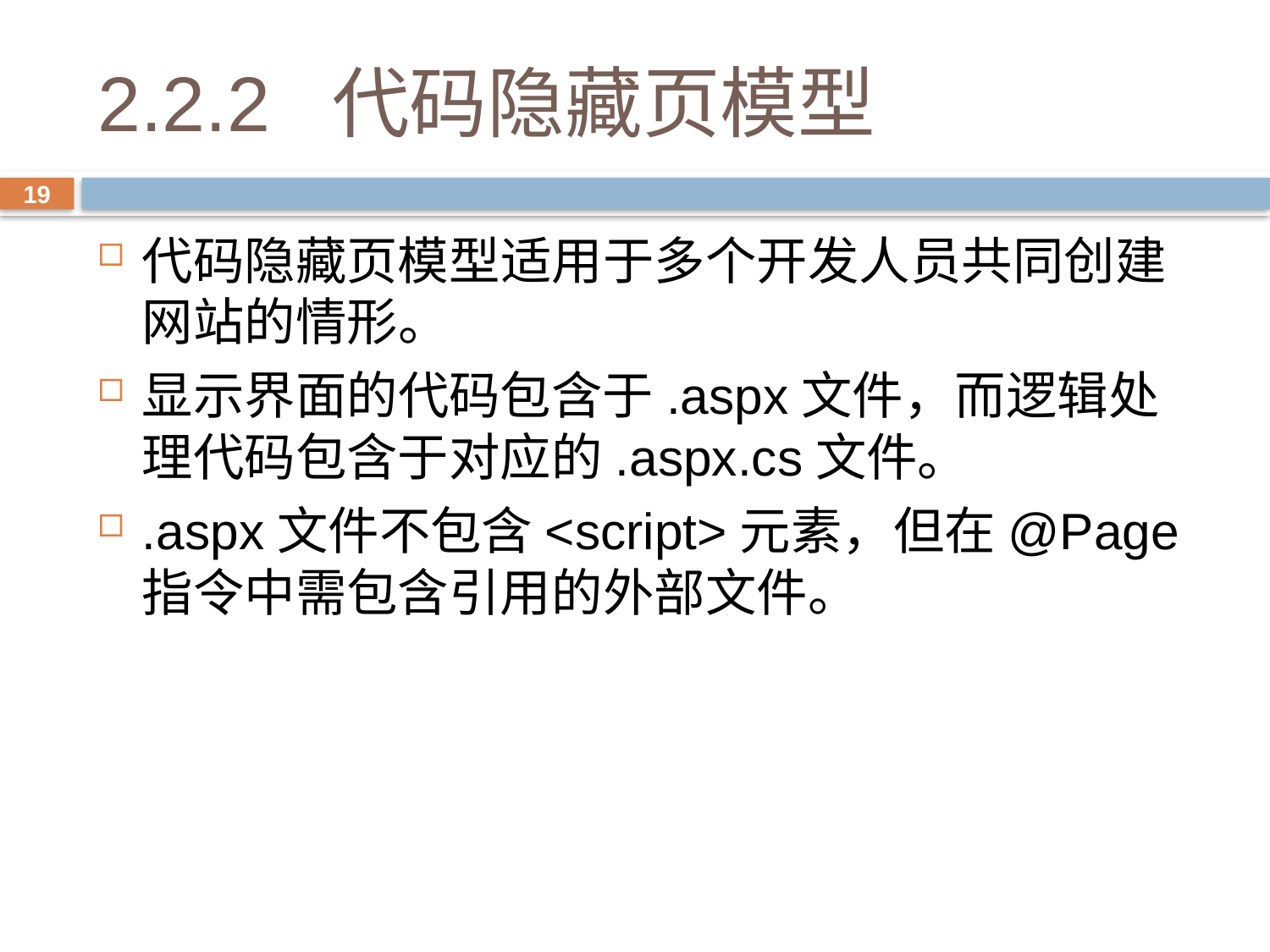

# 2.2.2  代码隐藏页模型
19
代码隐藏页模型适用于多个开发人员共同创建网站的情形。
显示界面的代码包含于.aspx文件，而逻辑处理代码包含于对应的.aspx.cs文件。
.aspx文件不包含<script>元素，但在@Page指令中需包含引用的外部文件。